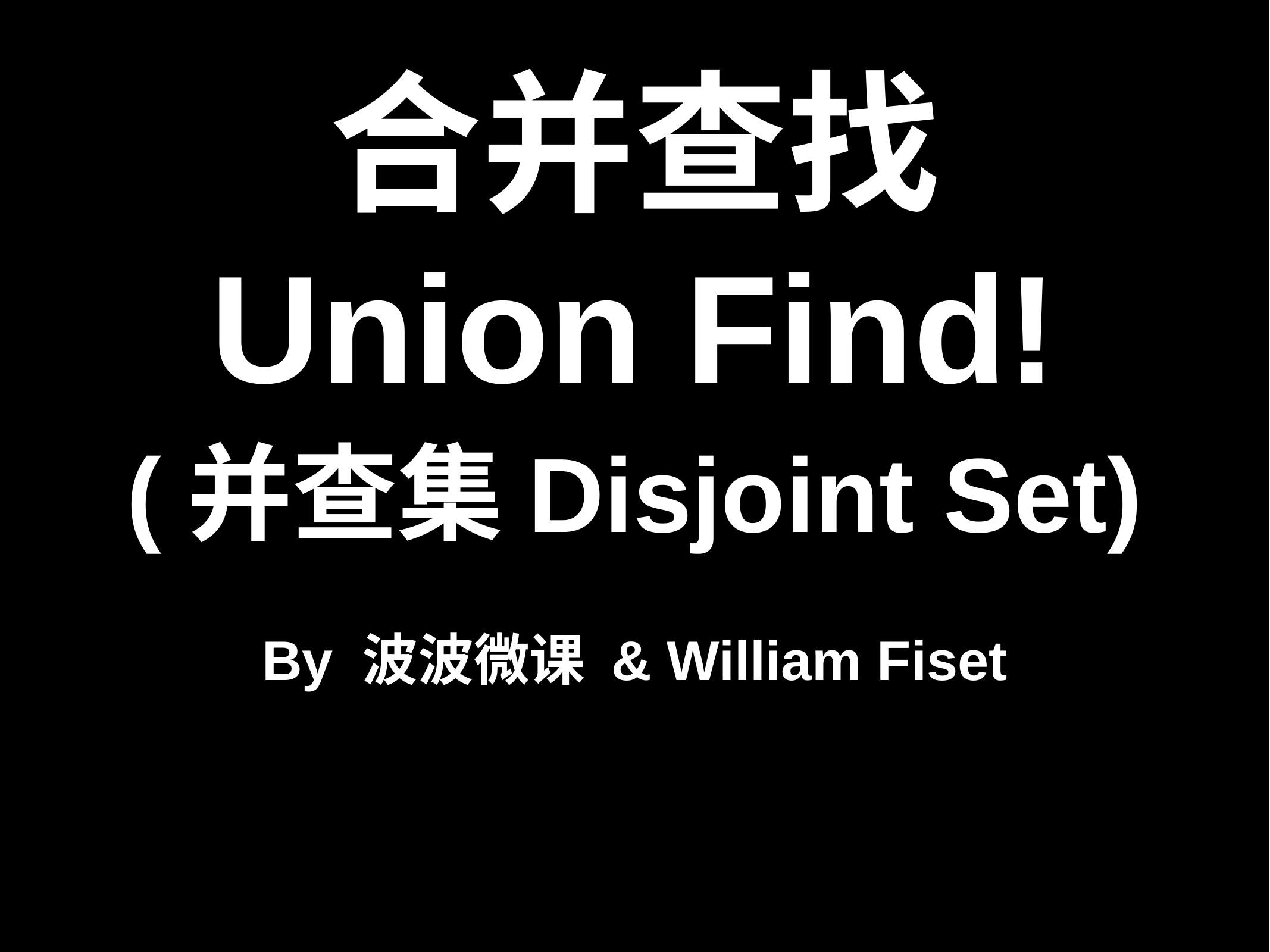

# 合并查找 Union Find!
(并查集Disjoint Set)
By 波波微课 & William Fiset